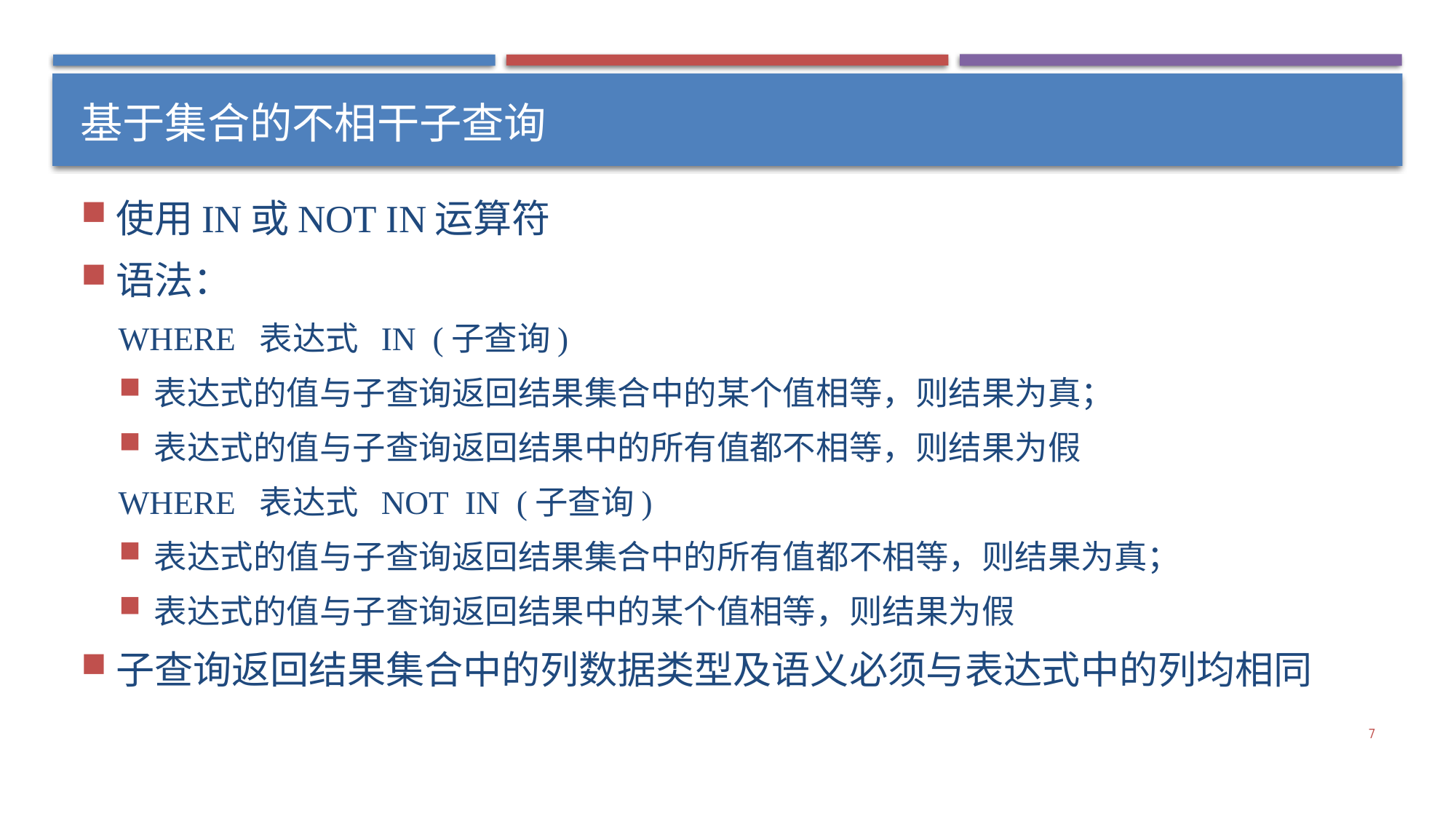

# 基于集合的不相干子查询
使用IN或NOT IN运算符
语法：
WHERE  表达式  IN  (子查询)
表达式的值与子查询返回结果集合中的某个值相等，则结果为真；
表达式的值与子查询返回结果中的所有值都不相等，则结果为假
WHERE  表达式  NOT  IN  (子查询)
表达式的值与子查询返回结果集合中的所有值都不相等，则结果为真；
表达式的值与子查询返回结果中的某个值相等，则结果为假
子查询返回结果集合中的列数据类型及语义必须与表达式中的列均相同
7